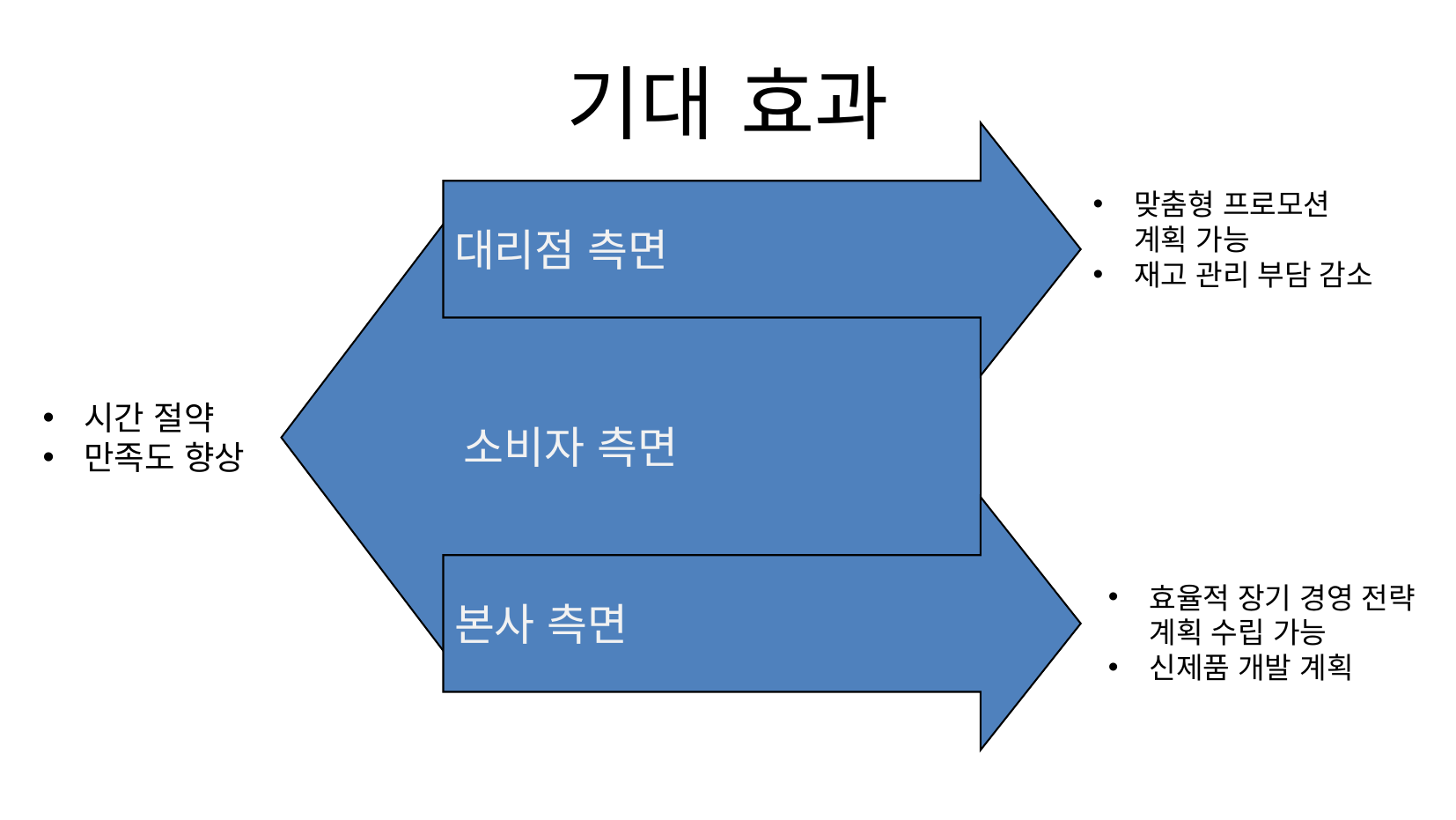

기대 효과
대리점 측면
맞춤형 프로모션
계획 가능
재고 관리 부담 감소

Text
시간 절약
만족도 향상
소비자 측면
본사 측면
효율적 장기 경영 전략
계획 수립 가능
신제품 개발 계획